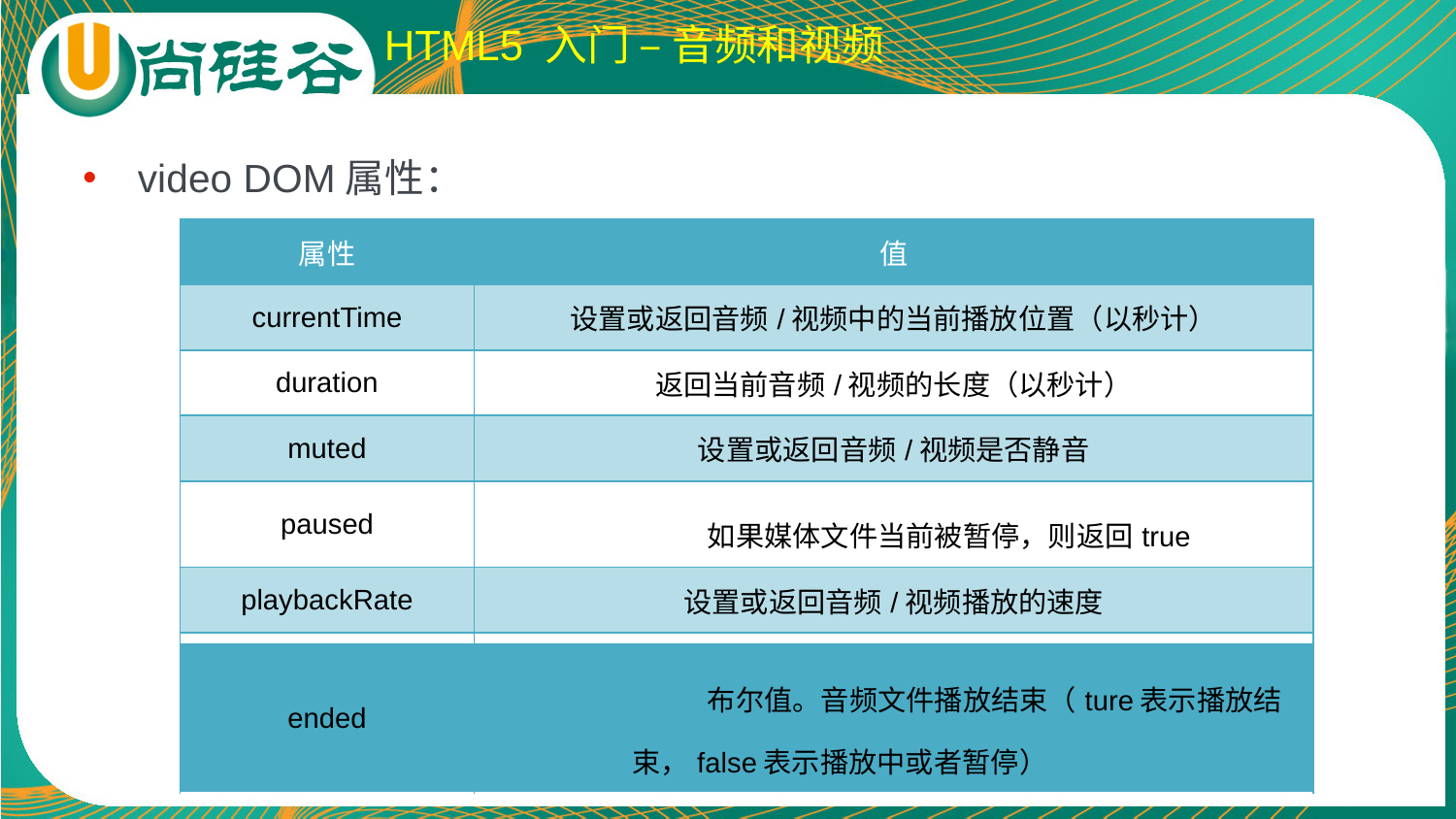

# HTML5 入门 – 音频和视频
video DOM属性：
| 属性 | 值 |
| --- | --- |
| currentTime | 设置或返回音频/视频中的当前播放位置（以秒计） |
| duration | 返回当前音频/视频的长度（以秒计） |
| muted | 设置或返回音频/视频是否静音 |
| paused | 如果媒体文件当前被暂停，则返回true |
| playbackRate | 设置或返回音频/视频播放的速度 |
| Volume | 设置或返回音频/视频的音量 |
| ended | 布尔值。音频文件播放结束（ture表示播放结束，false表示播放中或者暂停） |
| --- | --- |